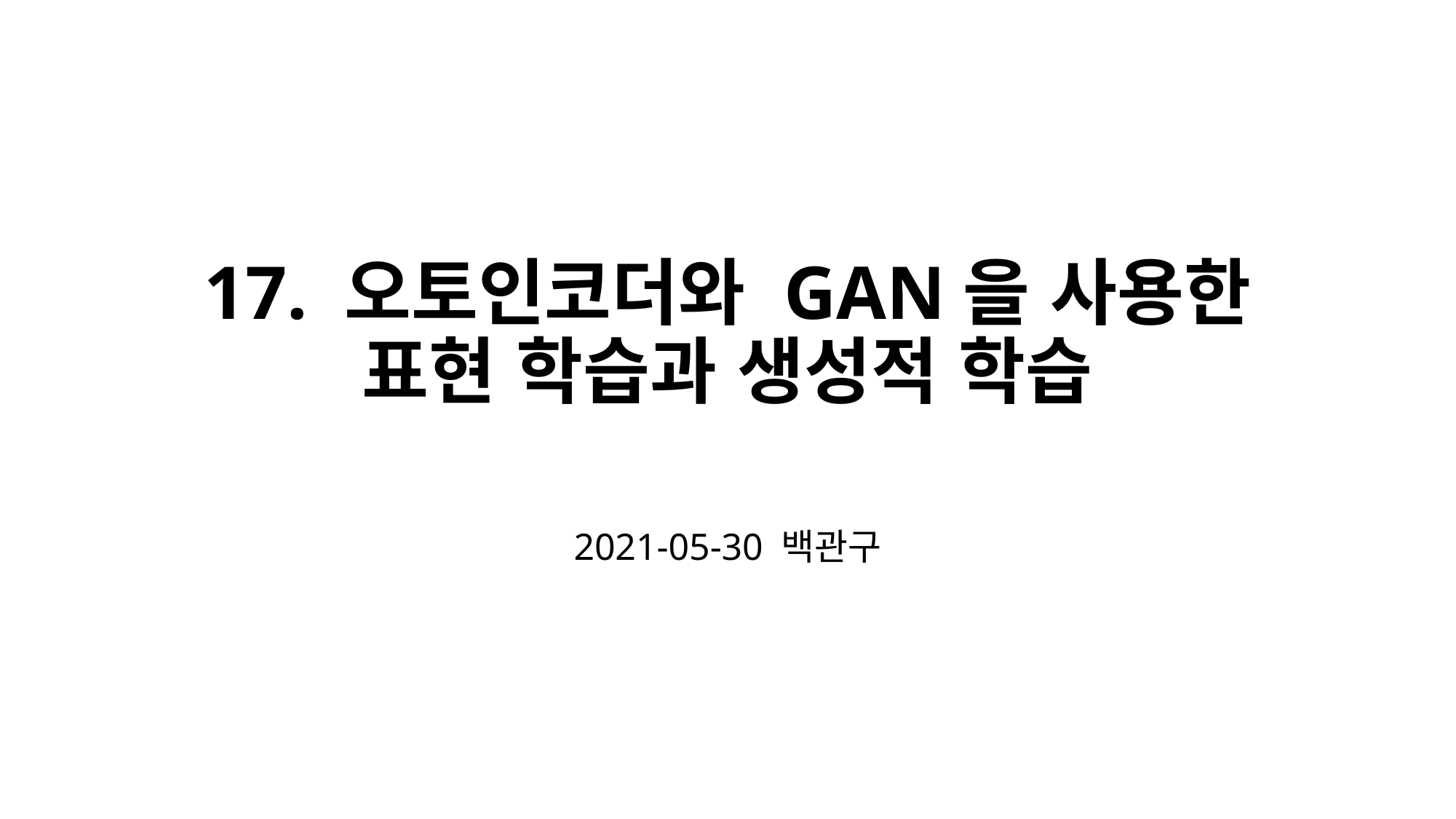

# 17. 오토인코더와 GAN을 사용한 표현 학습과 생성적 학습
2021-05-30 백관구